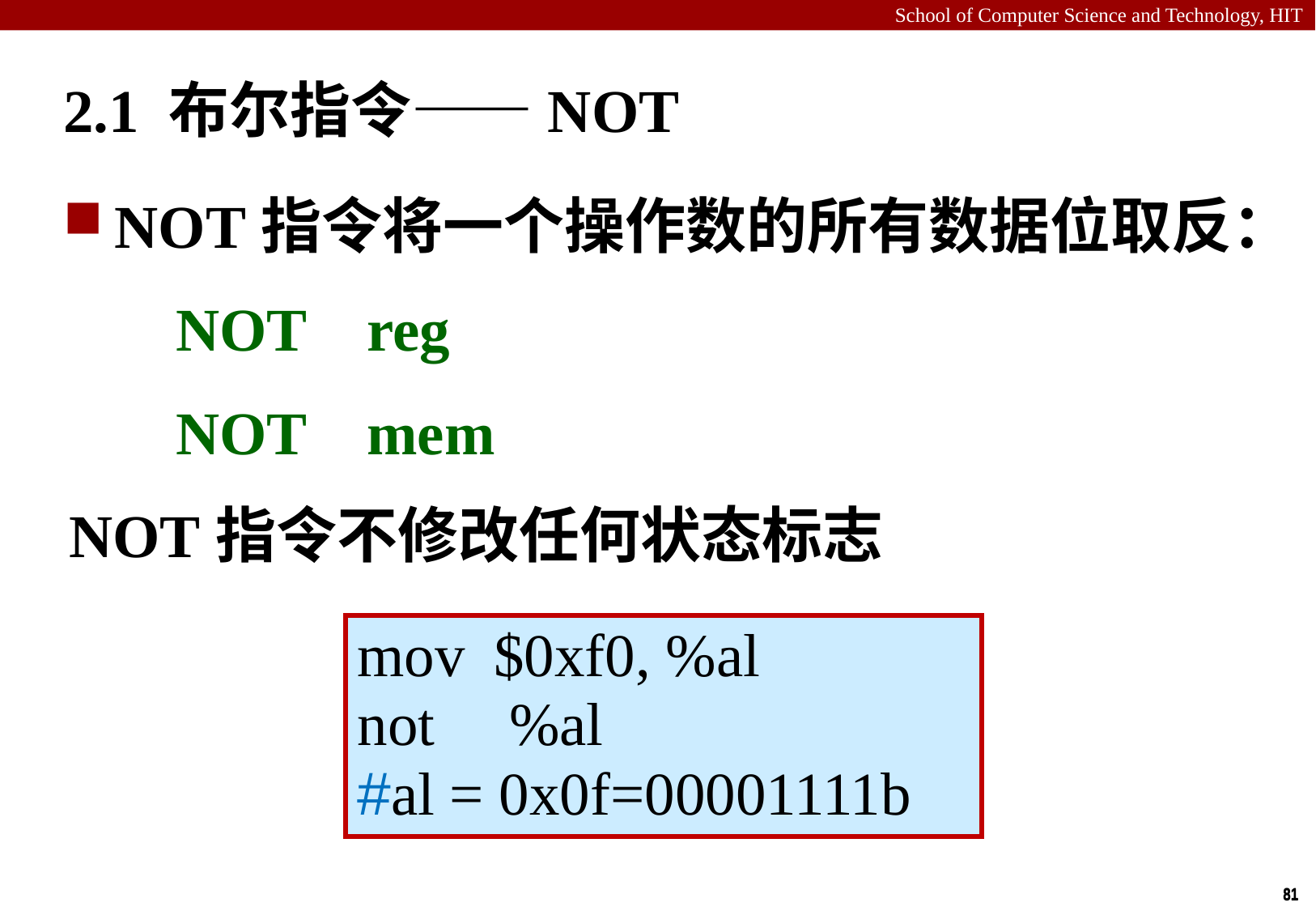

# 2.1 布尔指令——NOT
NOT指令将一个操作数的所有数据位取反：
NOT    reg
NOT    mem
NOT指令不修改任何状态标志
mov	 $0xf0, %al
not	  %al
#al = 0x0f=00001111b